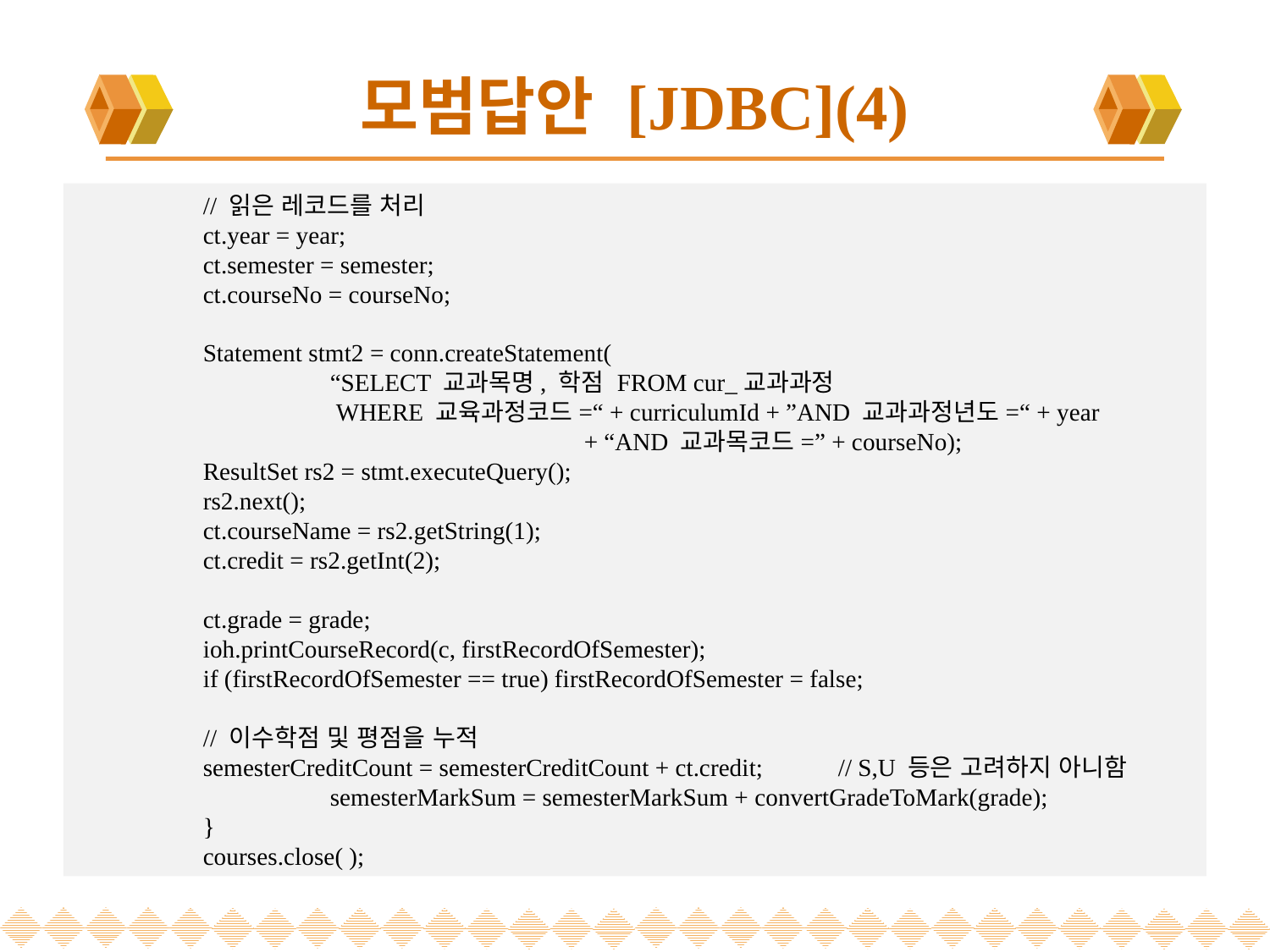

# 모범답안 [JDBC](4)
	// 읽은 레코드를 처리
	ct.year = year;
    	ct.semester = semester;
    	ct.courseNo = courseNo;

	Statement stmt2 = conn.createStatement(
		“SELECT 교과목명, 학점 FROM cur_교과과정
		 WHERE 교육과정코드=“ + curriculumId + ”AND 교과과정년도=“ + year
				+ “AND 교과목코드=” + courseNo);
	ResultSet rs2 = stmt.executeQuery();
	rs2.next();
	ct.courseName = rs2.getString(1);
	ct.credit = rs2.getInt(2);

	ct.grade = grade;
	ioh.printCourseRecord(c, firstRecordOfSemester);
	if (firstRecordOfSemester == true) firstRecordOfSemester = false;

	// 이수학점 및 평점을 누적
	semesterCreditCount = semesterCreditCount + ct.credit;	// S,U 등은 고려하지 아니함
		semesterMarkSum = semesterMarkSum + convertGradeToMark(grade);
	}
	courses.close( );